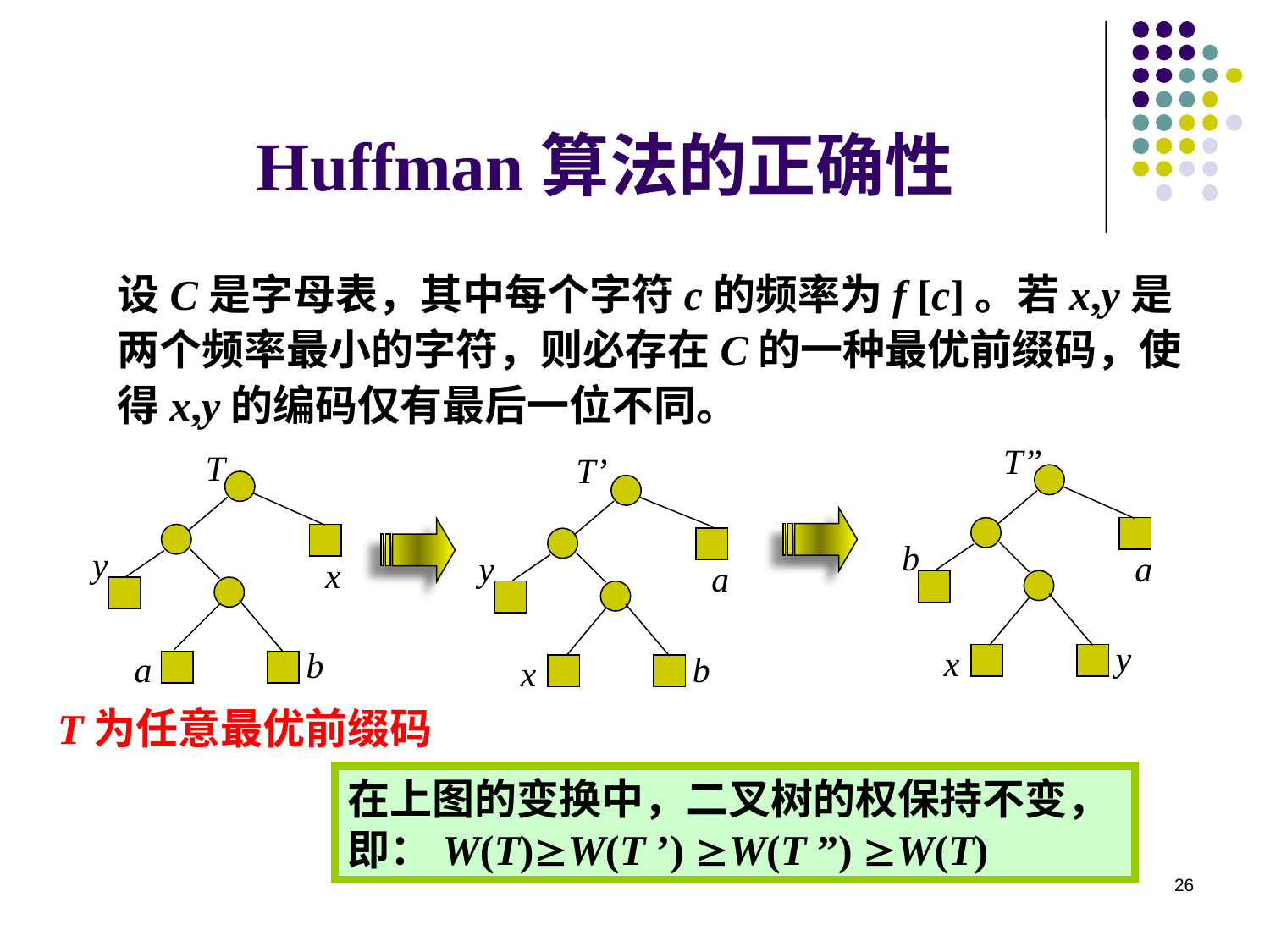

# Huffman算法的正确性
设C是字母表，其中每个字符c的频率为f [c]。若x,y是两个频率最小的字符，则必存在C的一种最优前缀码，使得x,y的编码仅有最后一位不同。
T”
T
T’

b
y
y
a

x

a

y
x
b
b
a

x

T为任意最优前缀码
在上图的变换中，二叉树的权保持不变，即：W(T)≥W(T ’) ≥W(T ”) ≥W(T)
26